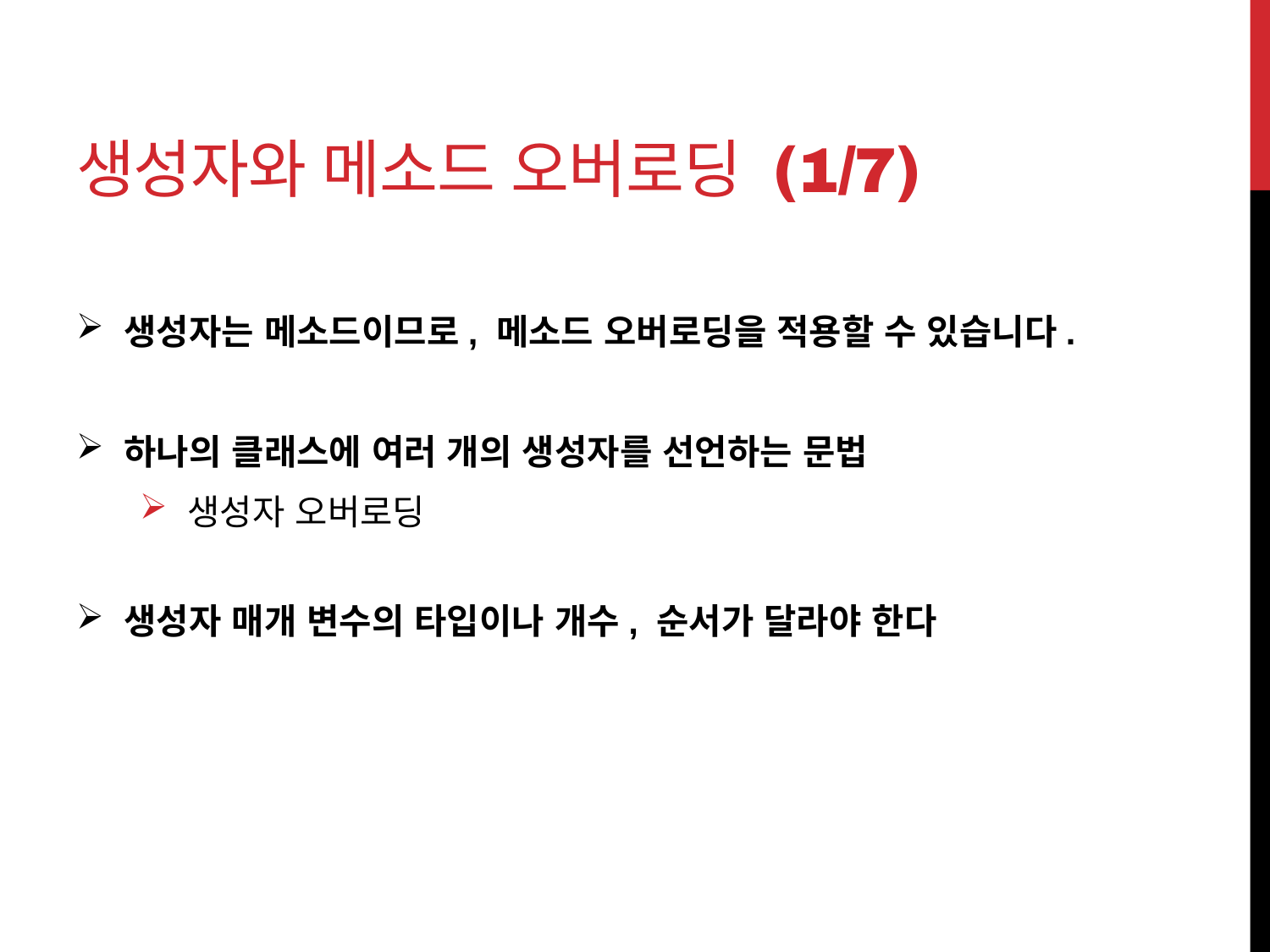

# 생성자와 메소드 오버로딩 (1/7)

생성자는 메소드이므로, 메소드 오버로딩을 적용할 수 있습니다.

하나의 클래스에 여러 개의 생성자를 선언하는 문법
생성자 오버로딩

생성자 매개 변수의 타입이나 개수, 순서가 달라야 한다